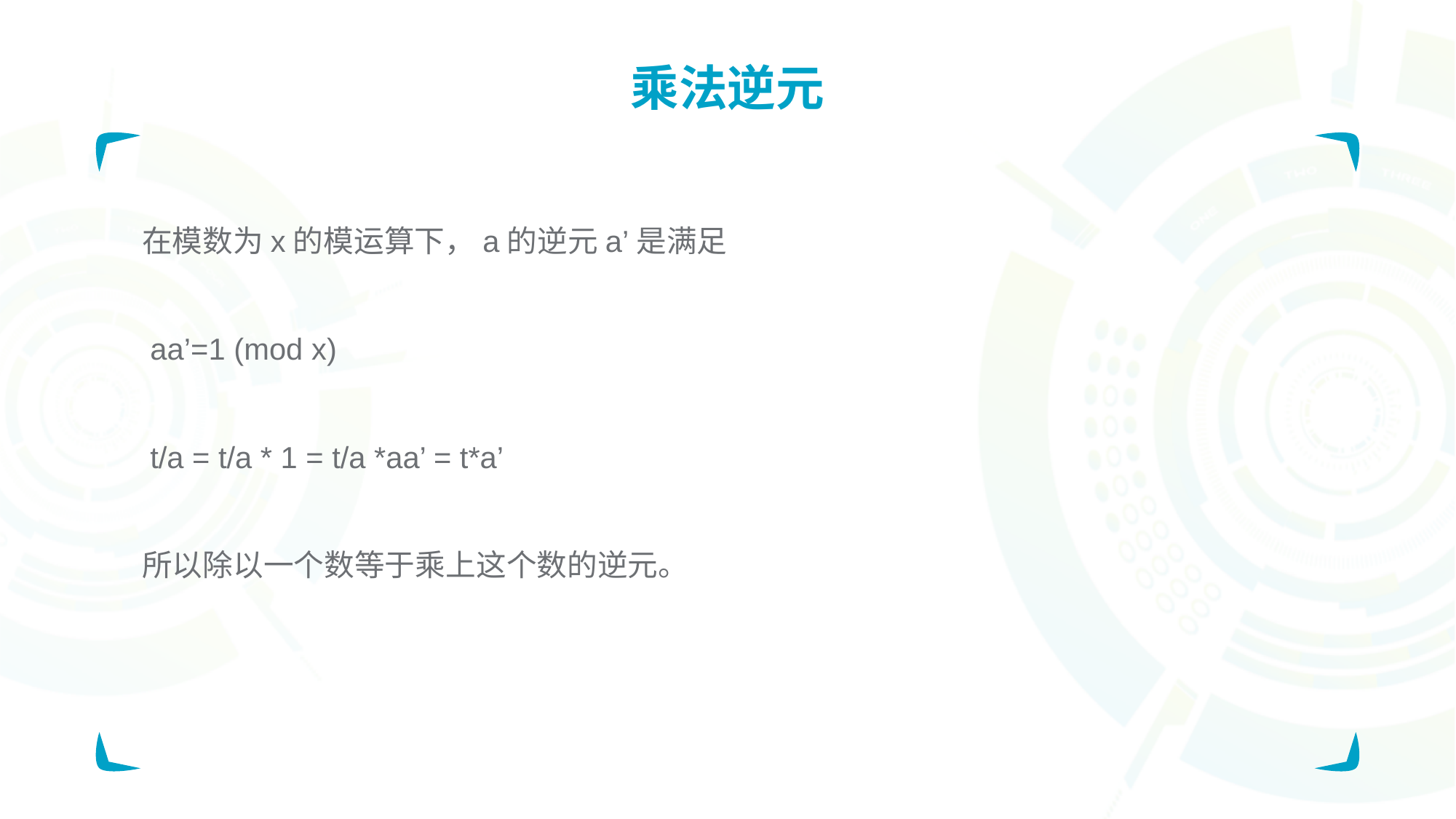

乘法逆元

在模数为x的模运算下，a的逆元a’是满足

 aa’=1 (mod x)

 t/a = t/a * 1 = t/a *aa’ = t*a’

所以除以一个数等于乘上这个数的逆元。